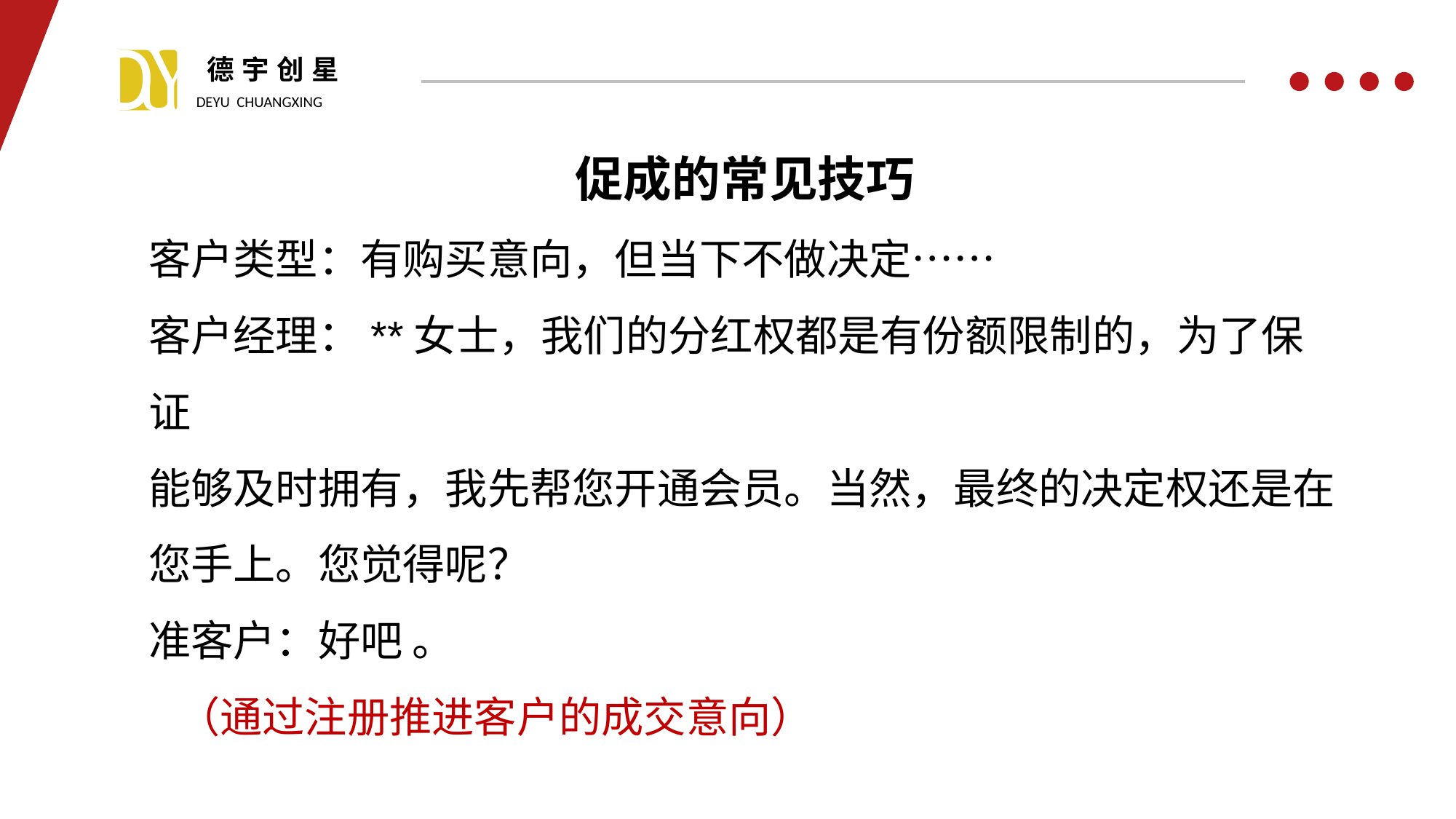

促成的常见技巧
客户类型：有购买意向，但当下不做决定……
客户经理：**女士，我们的分红权都是有份额限制的，为了保证
能够及时拥有，我先帮您开通会员。当然，最终的决定权还是在您手上。您觉得呢？
准客户：好吧 。
  （通过注册推进客户的成交意向）